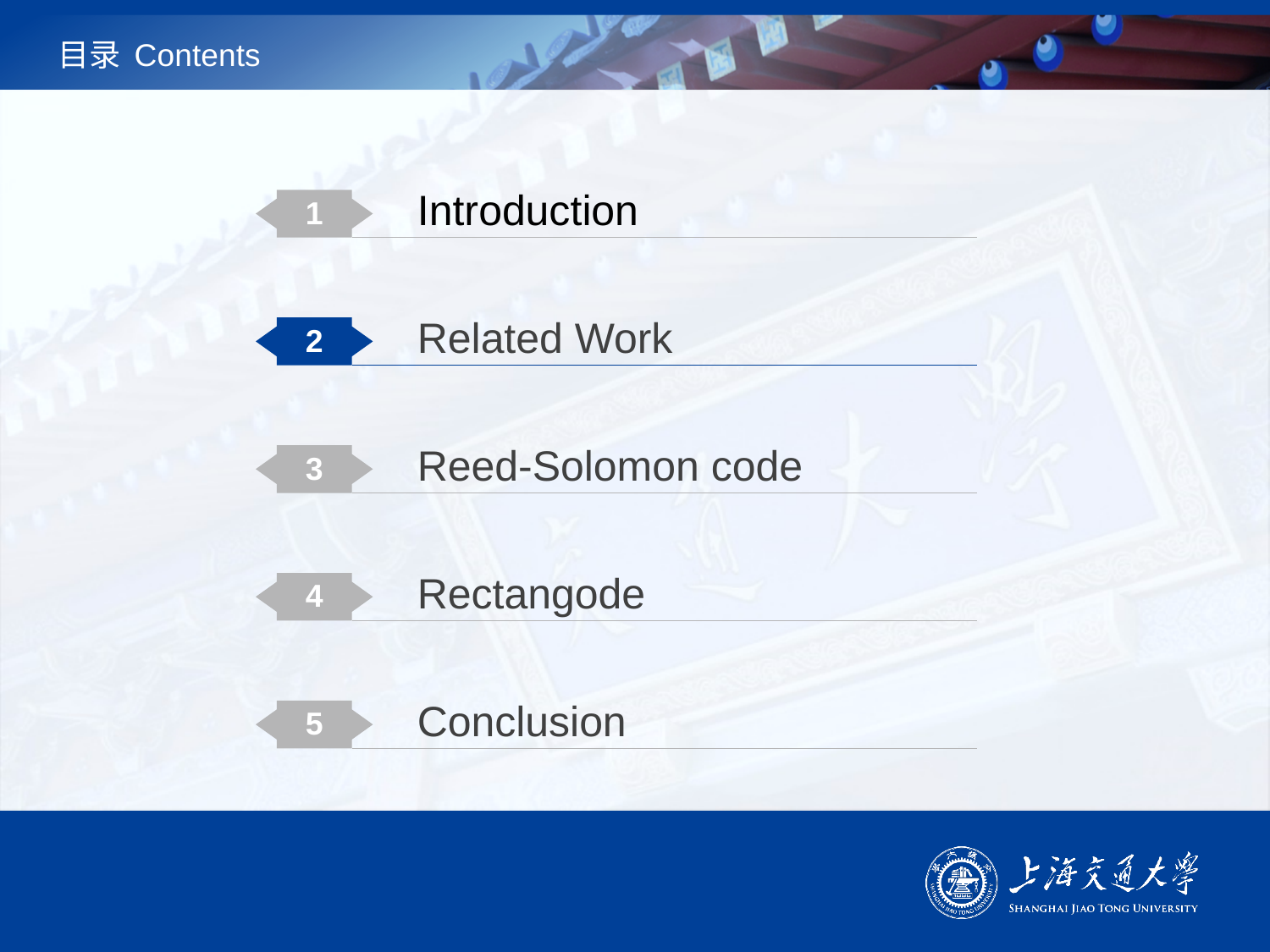

# 目录 Contents
Introduction
1

Related Work
2

Reed-Solomon code
3

Rectangode
4

Conclusion
5